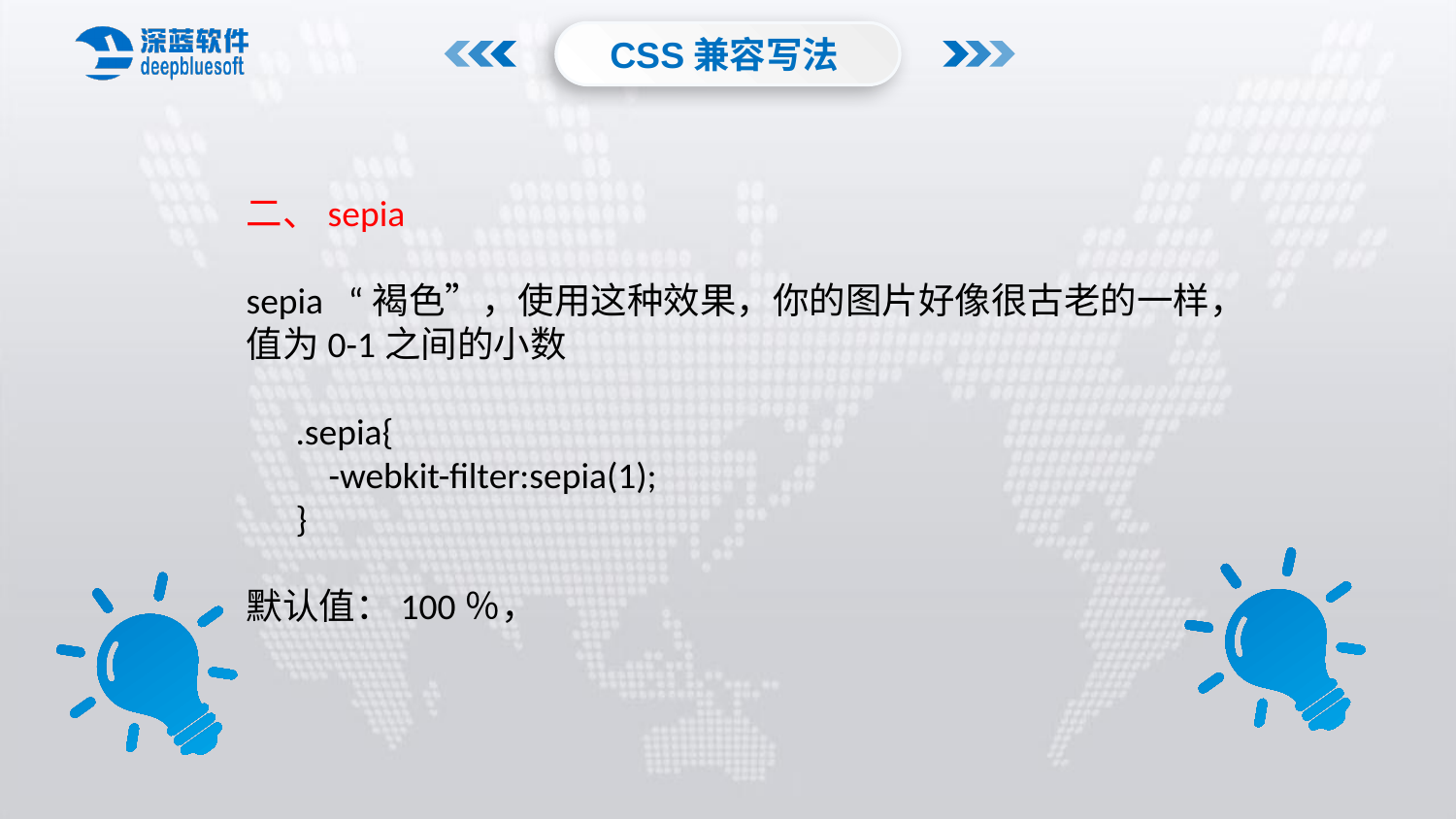

CSS兼容写法

二、sepia

sepia   “褐色”，使用这种效果，你的图片好像很古老的一样，值为0-1之间的小数

      .sepia{
          -webkit-filter:sepia(1);
      }

默认值：100％，